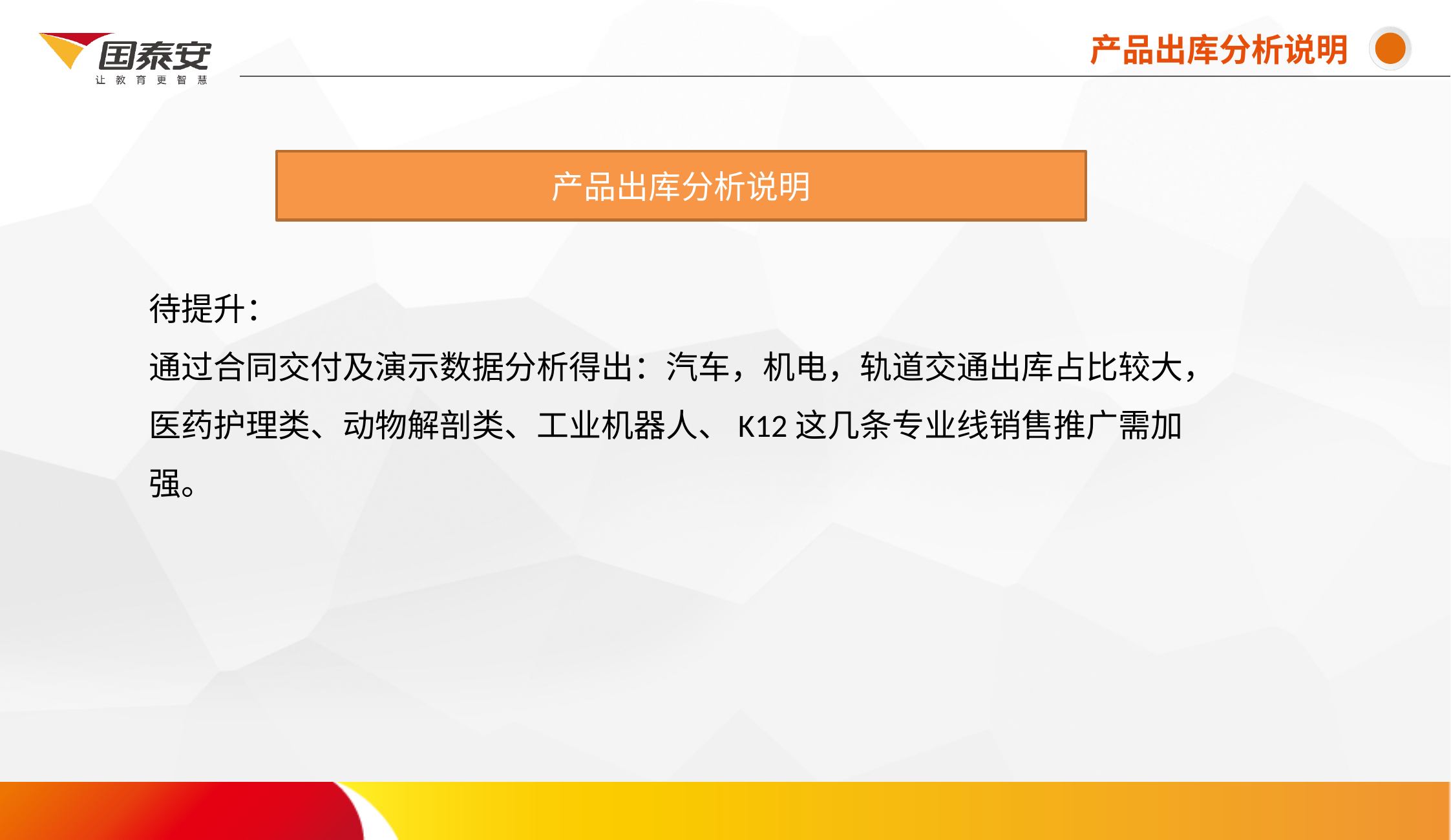

产品出库分析说明
产品出库分析说明
待提升：
通过合同交付及演示数据分析得出：汽车，机电，轨道交通出库占比较大，医药护理类、动物解剖类、工业机器人、K12这几条专业线销售推广需加强。